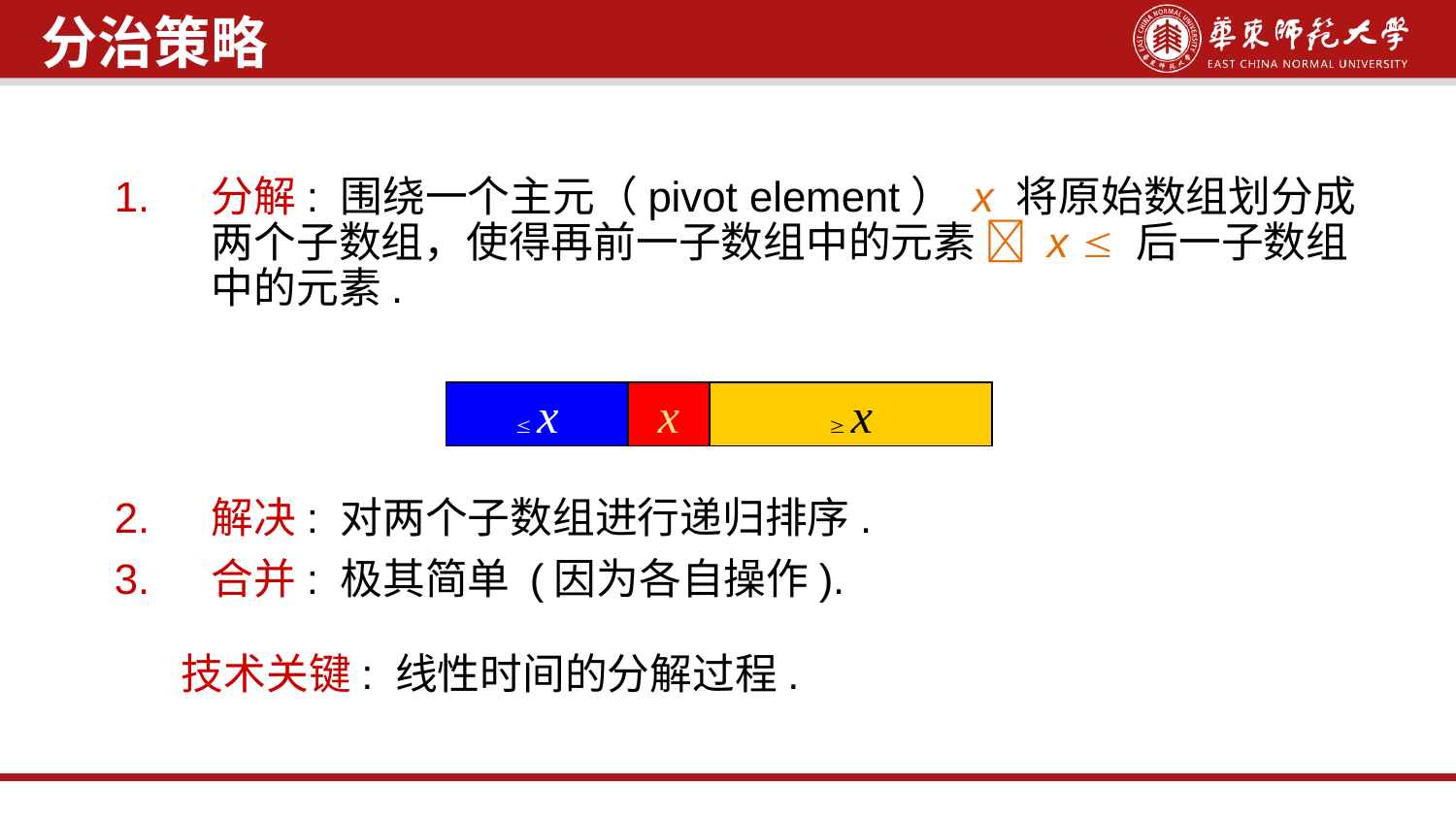

分治策略
分解: 围绕一个主元（pivot element） x 将原始数组划分成两个子数组，使得再前一子数组中的元素 ≤ x ≤ 后一子数组中的元素.

解决: 对两个子数组进行递归排序.
合并: 极其简单 (因为各自操作).

      技术关键: 线性时间的分解过程.
≤ x
x
≥ x